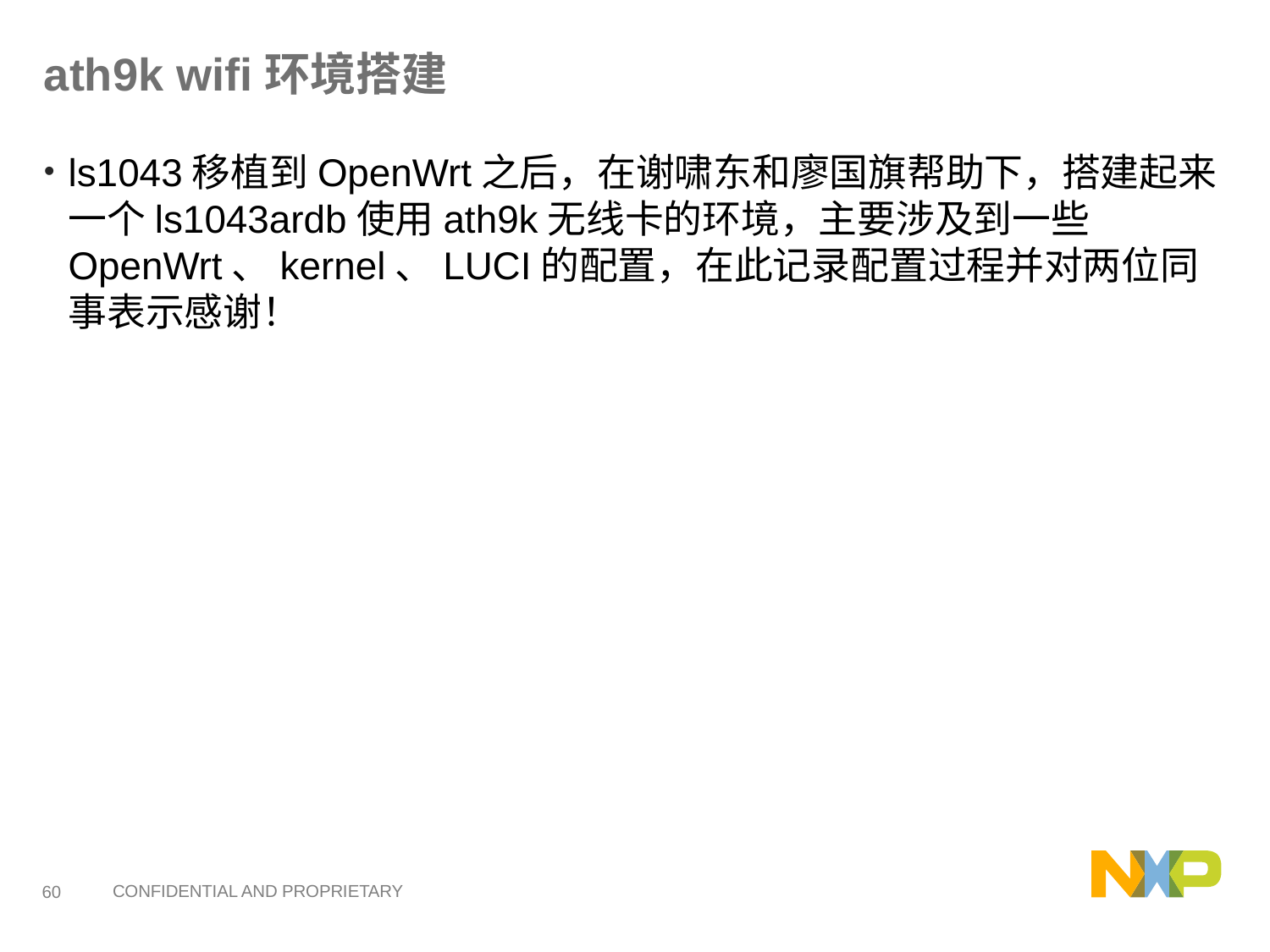

# ath9k wifi环境搭建
ls1043移植到OpenWrt之后，在谢啸东和廖国旗帮助下，搭建起来一个ls1043ardb使用ath9k无线卡的环境，主要涉及到一些OpenWrt、kernel、LUCI的配置，在此记录配置过程并对两位同事表示感谢！